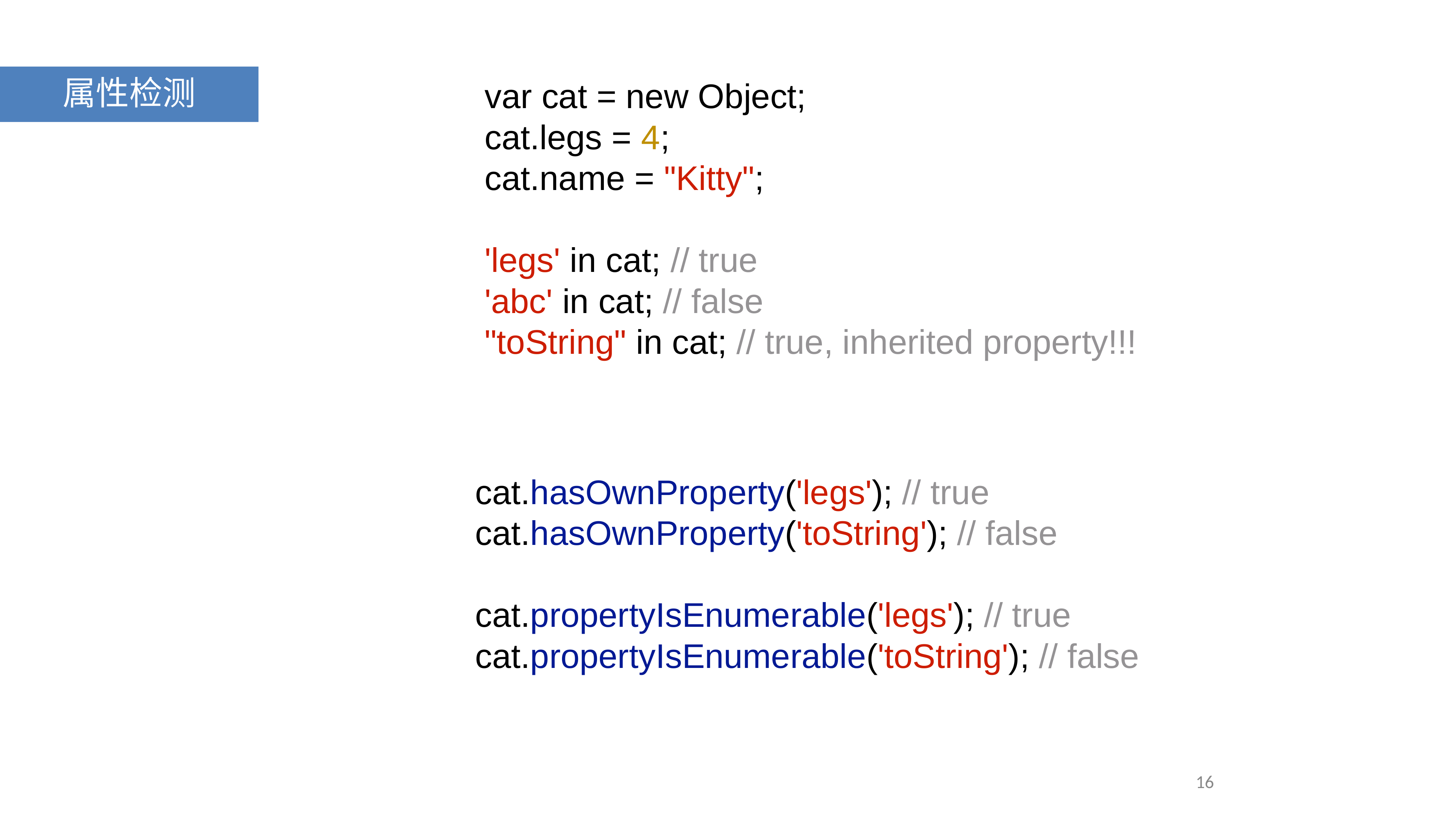

属性检测
var cat = new Object;
cat.legs = 4;
cat.name = "Kitty";

'legs' in cat; // true
'abc' in cat; // false
"toString" in cat; // true, inherited property!!!

cat.hasOwnProperty('legs'); // true
cat.hasOwnProperty('toString'); // false

cat.propertyIsEnumerable('legs'); // true
cat.propertyIsEnumerable('toString'); // false
16